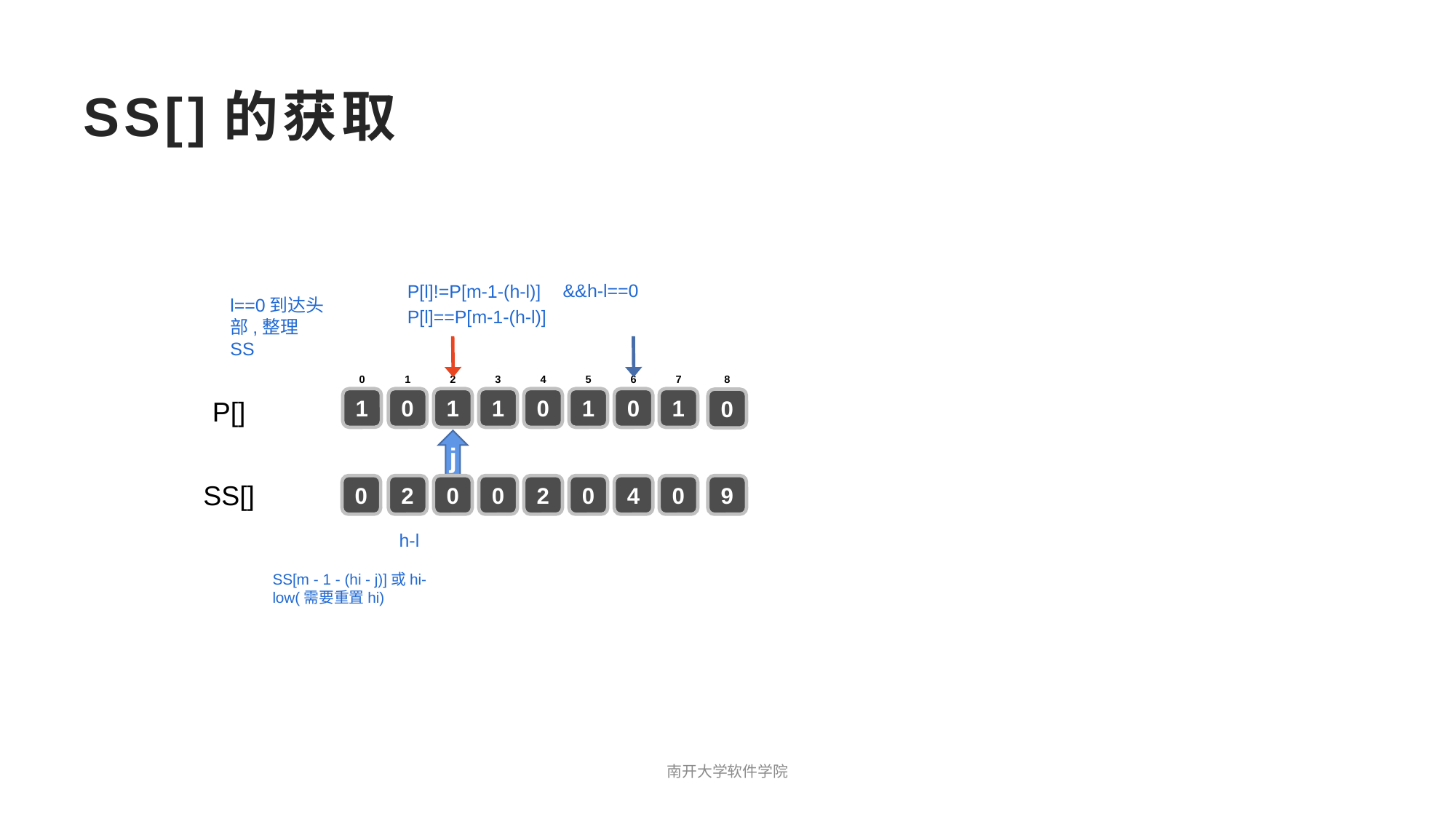

# SS[]的获取
&&h-l==0
P[l]!=P[m-1-(h-l)]
l==0到达头部,整理SS
P[l]==P[m-1-(h-l)]
0
1
2
3
4
5
6
7
8
1
0
1
1
0
1
0
1
P[]
0
j
SS[]
0
2
0
0
2
0
4
0
9
h-l
SS[m - 1 - (hi - j)]或hi-low(需要重置hi)
南开大学软件学院
4